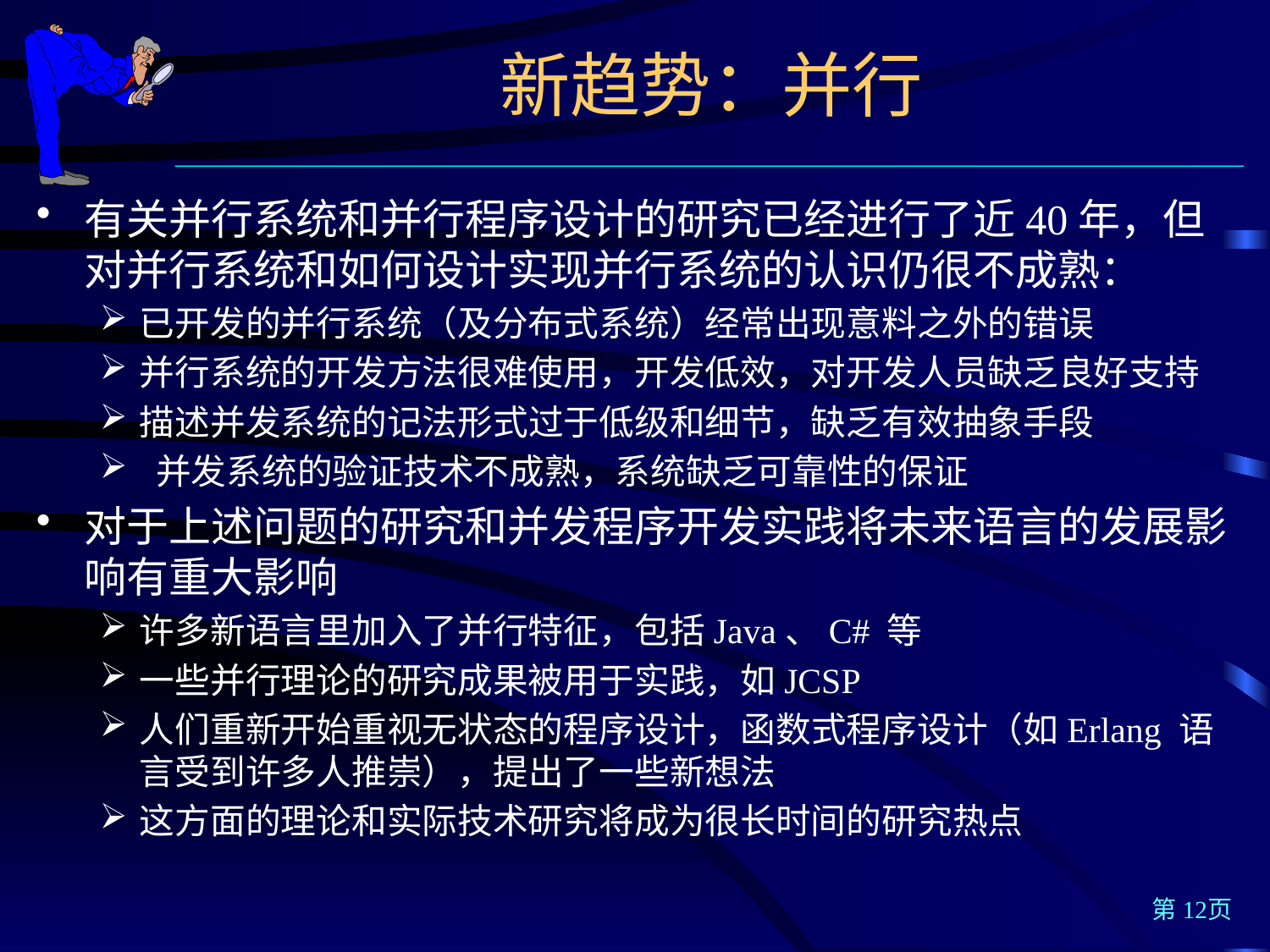

新趋势：并行
有关并行系统和并行程序设计的研究已经进行了近40年，但对并行系统和如何设计实现并行系统的认识仍很不成熟：
已开发的并行系统（及分布式系统）经常出现意料之外的错误
并行系统的开发方法很难使用，开发低效，对开发人员缺乏良好支持
描述并发系统的记法形式过于低级和细节，缺乏有效抽象手段
 并发系统的验证技术不成熟，系统缺乏可靠性的保证
对于上述问题的研究和并发程序开发实践将未来语言的发展影响有重大影响
许多新语言里加入了并行特征，包括Java、C# 等
一些并行理论的研究成果被用于实践，如JCSP
人们重新开始重视无状态的程序设计，函数式程序设计（如Erlang 语言受到许多人推崇），提出了一些新想法
这方面的理论和实际技术研究将成为很长时间的研究热点
第12页